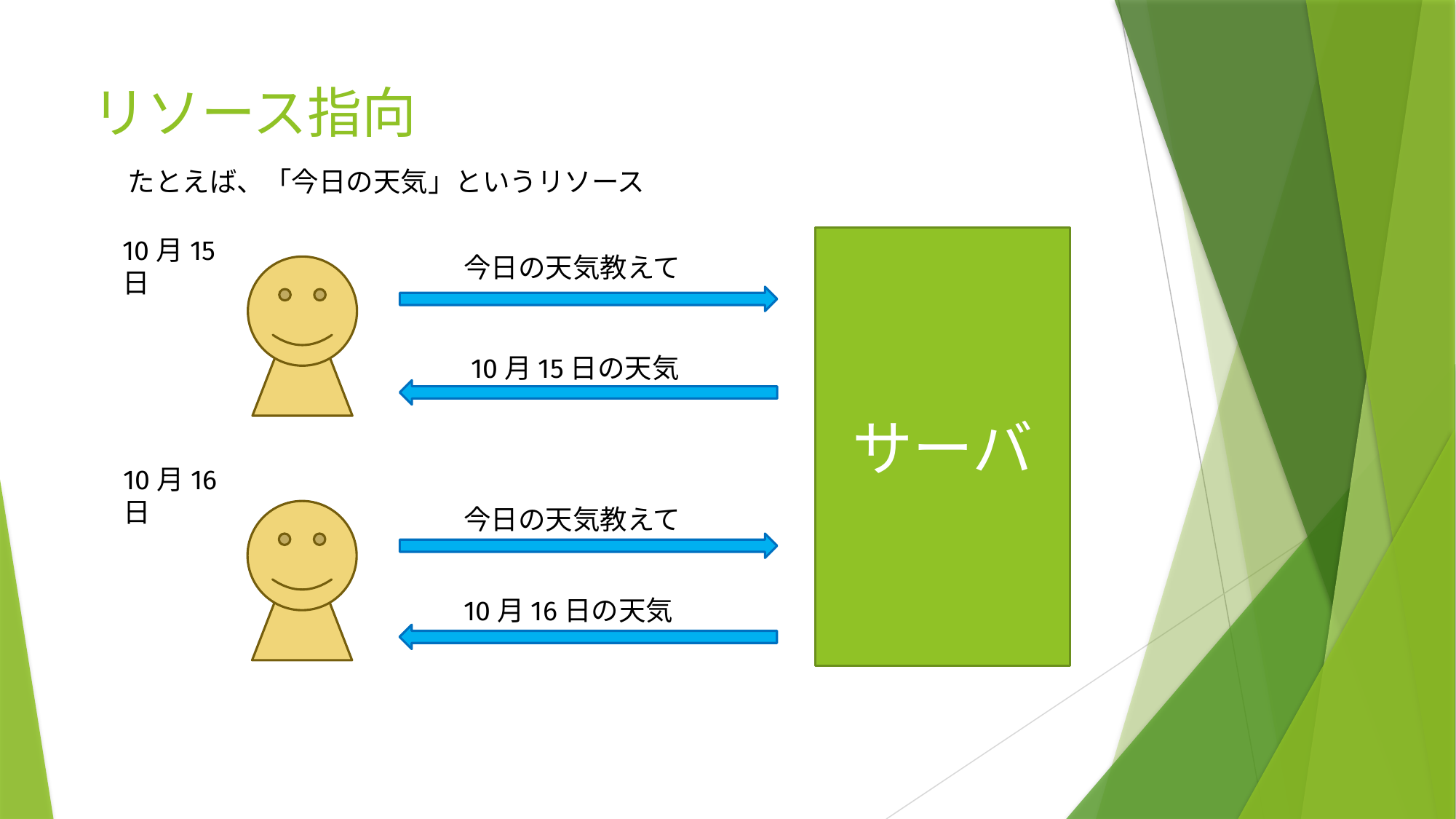

# リソース指向
たとえば、「今日の天気」というリソース
サーバ
10月15日
今日の天気教えて

10月15日の天気

10月16日
今日の天気教えて

10月16日の天気